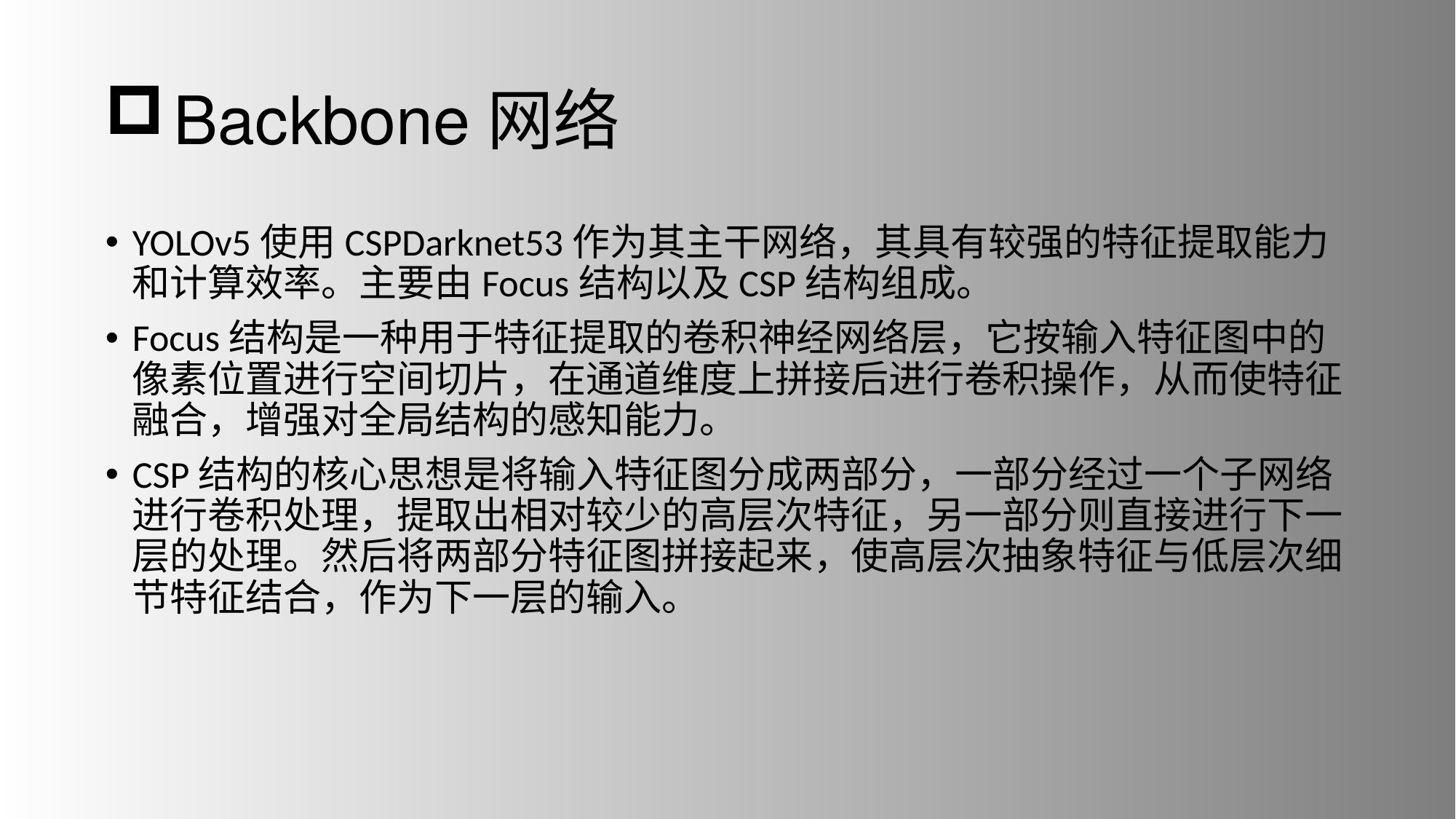

# Backbone网络
YOLOv5使用CSPDarknet53作为其主干网络，其具有较强的特征提取能力和计算效率。主要由Focus结构以及CSP结构组成。
Focus结构是一种用于特征提取的卷积神经网络层，它按输入特征图中的像素位置进行空间切片，在通道维度上拼接后进行卷积操作，从而使特征融合，增强对全局结构的感知能力。
CSP结构的核心思想是将输入特征图分成两部分，一部分经过一个子网络进行卷积处理，提取出相对较少的高层次特征，另一部分则直接进行下一层的处理。然后将两部分特征图拼接起来，使高层次抽象特征与低层次细节特征结合，作为下一层的输入。